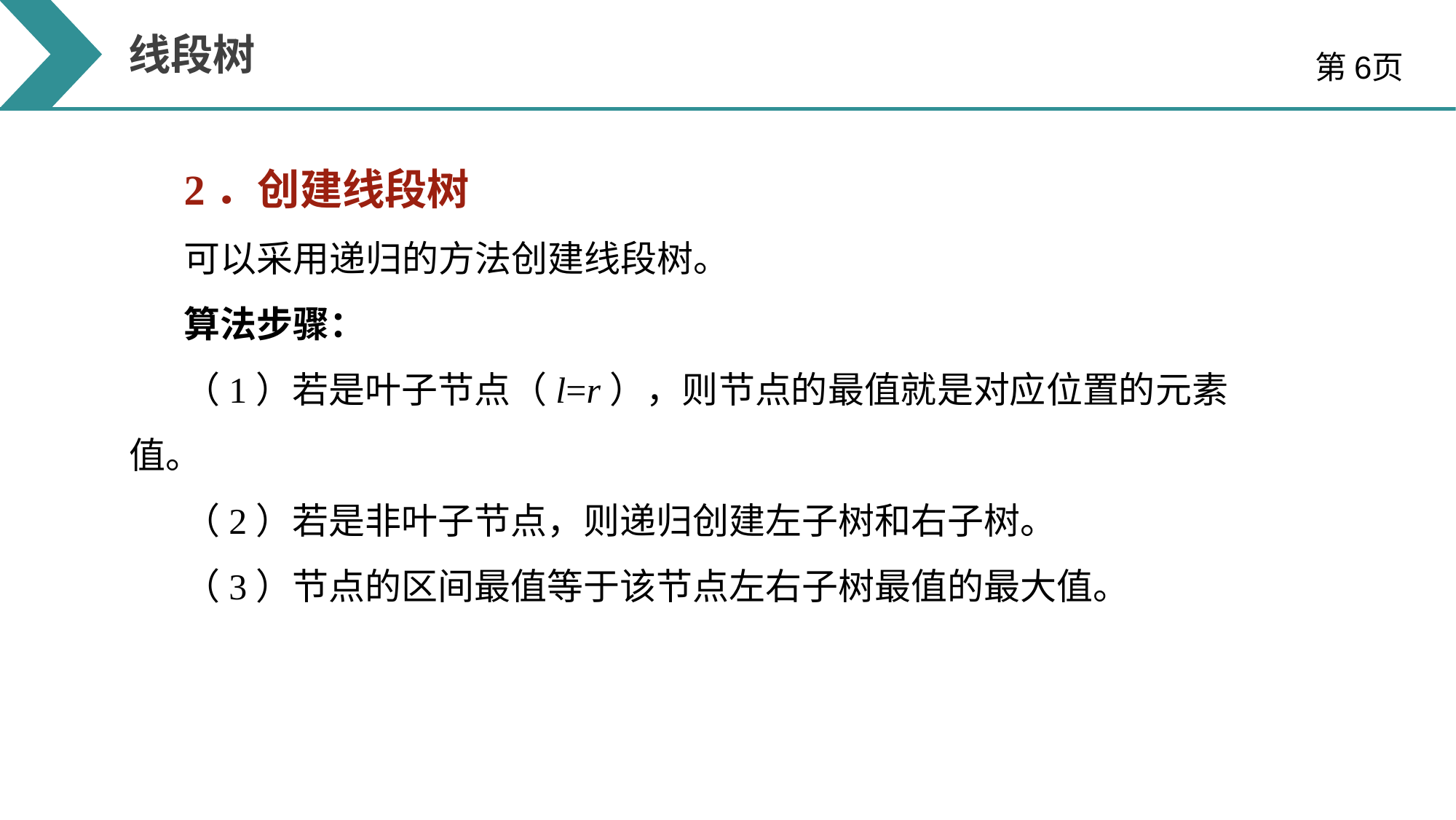

线段树
第6页
2．创建线段树
可以采用递归的方法创建线段树。
算法步骤：
（1）若是叶子节点（l=r），则节点的最值就是对应位置的元素值。
（2）若是非叶子节点，则递归创建左子树和右子树。
（3）节点的区间最值等于该节点左右子树最值的最大值。